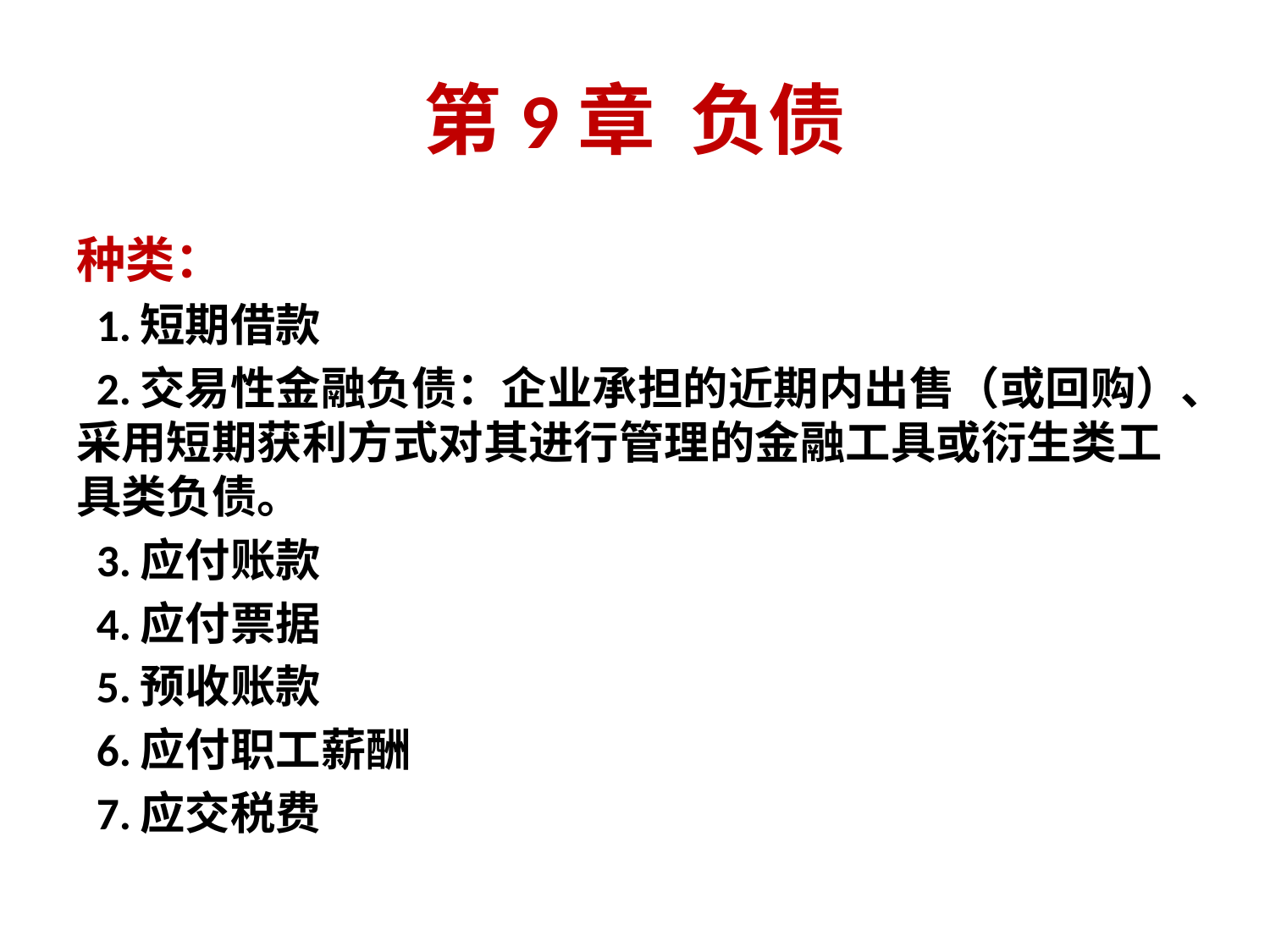

# 第9章  负债
种类：
  1.短期借款
  2.交易性金融负债：企业承担的近期内出售（或回购）、采用短期获利方式对其进行管理的金融工具或衍生类工具类负债。
  3.应付账款
  4.应付票据
  5.预收账款
  6.应付职工薪酬
  7.应交税费